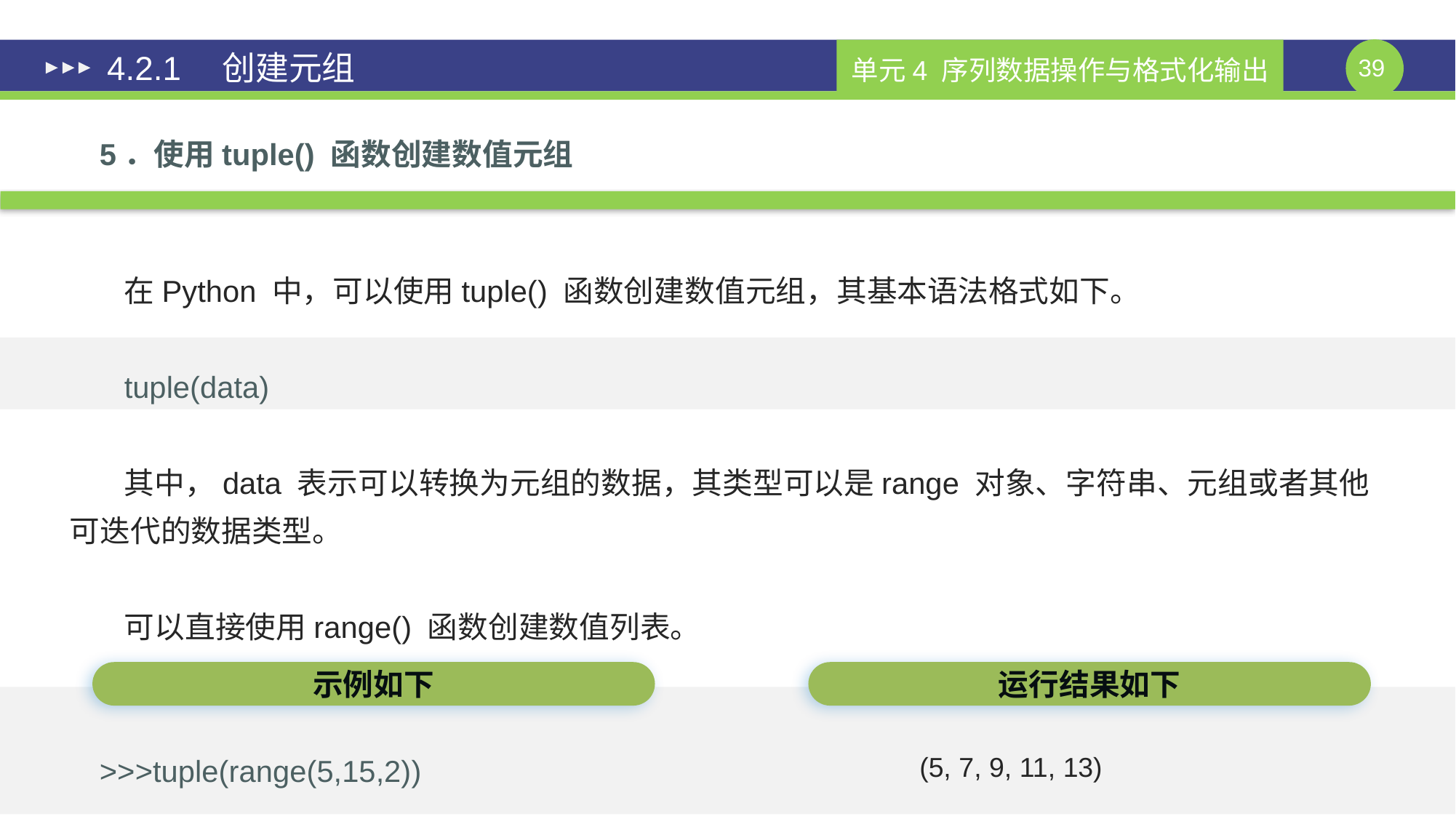

# 4.2.1　创建元组
5．使用tuple() 函数创建数值元组

在Python 中，可以使用tuple() 函数创建数值元组，其基本语法格式如下。

tuple(data)

其中，data 表示可以转换为元组的数据，其类型可以是range 对象、字符串、元组或者其他可迭代的数据类型。

可以直接使用range() 函数创建数值列表。

示例如下
运行结果如下

(5, 7, 9, 11, 13)
>>>tuple(range(5,15,2))